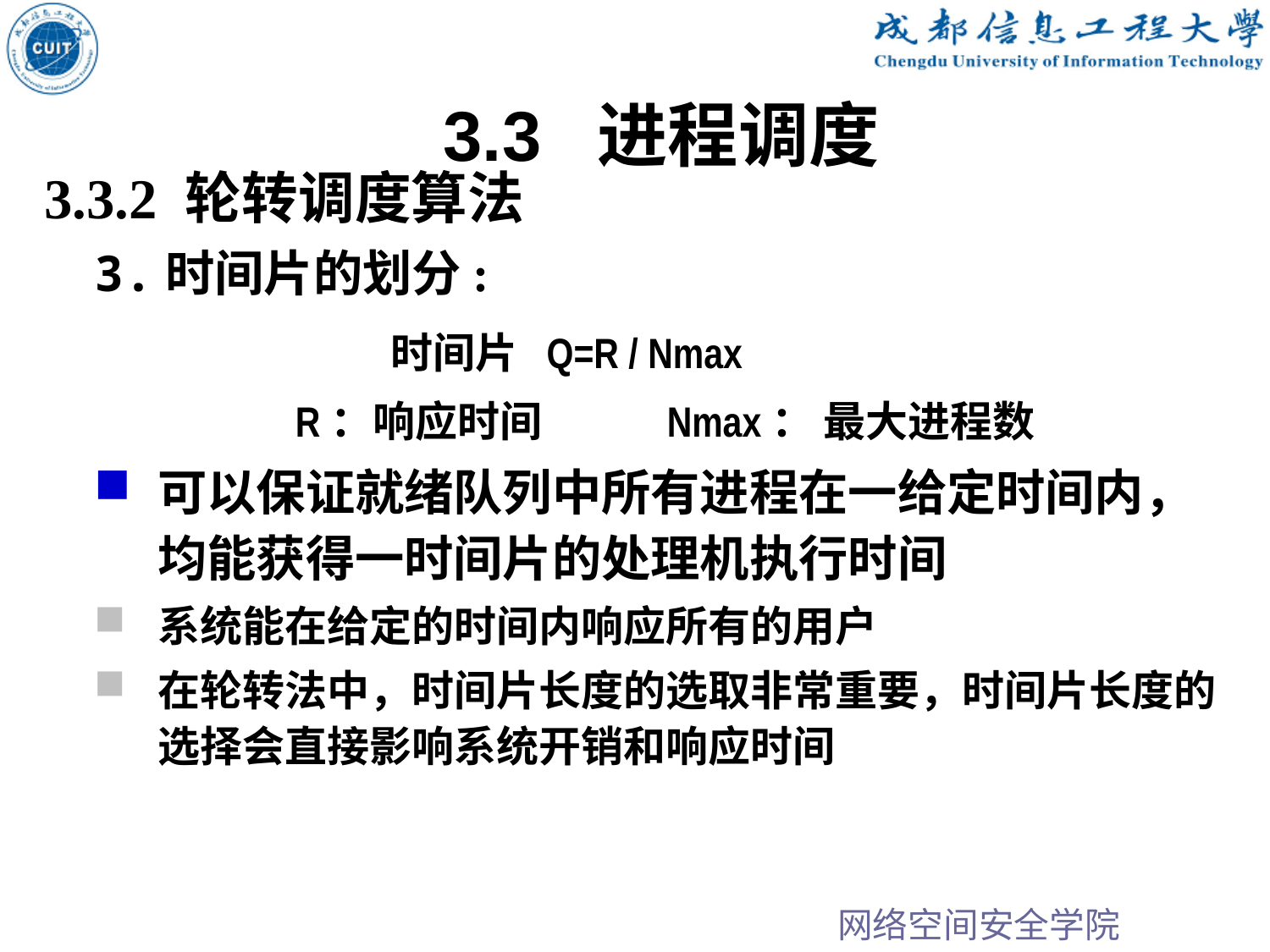

3.3  进程调度
3.3.2 轮转调度算法
3.时间片的划分:
		          时间片  Q=R / Nmax
	                R：响应时间 	 Nmax： 最大进程数
可以保证就绪队列中所有进程在一给定时间内，均能获得一时间片的处理机执行时间
系统能在给定的时间内响应所有的用户
在轮转法中，时间片长度的选取非常重要，时间片长度的选择会直接影响系统开销和响应时间